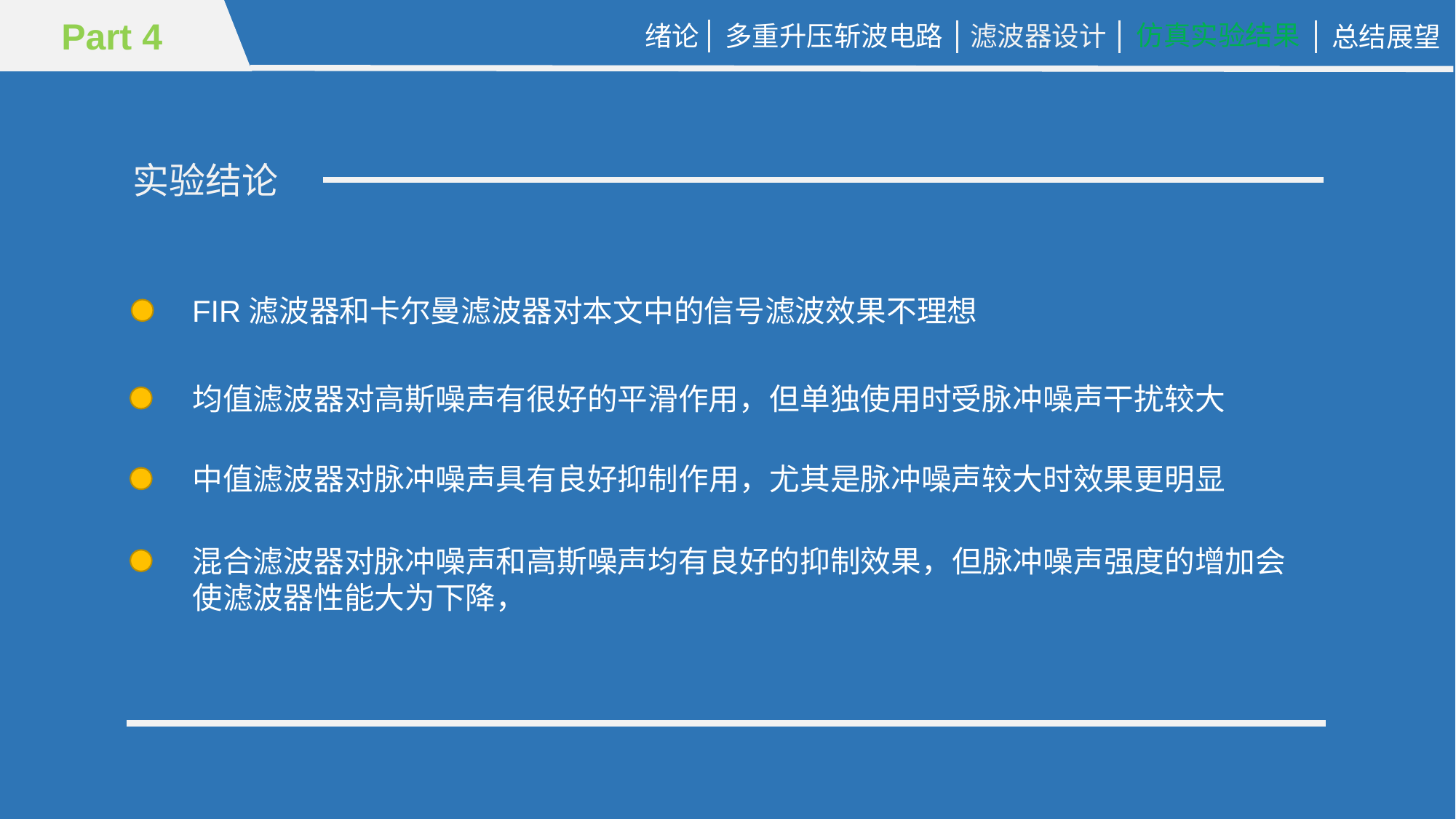

Part 4

仿真实验结果
滤波器设计
绪论
多重升压斩波电路
总结展望

实验结论

FIR滤波器和卡尔曼滤波器对本文中的信号滤波效果不理想

均值滤波器对高斯噪声有很好的平滑作用，但单独使用时受脉冲噪声干扰较大

中值滤波器对脉冲噪声具有良好抑制作用，尤其是脉冲噪声较大时效果更明显

混合滤波器对脉冲噪声和高斯噪声均有良好的抑制效果，但脉冲噪声强度的增加会使滤波器性能大为下降，